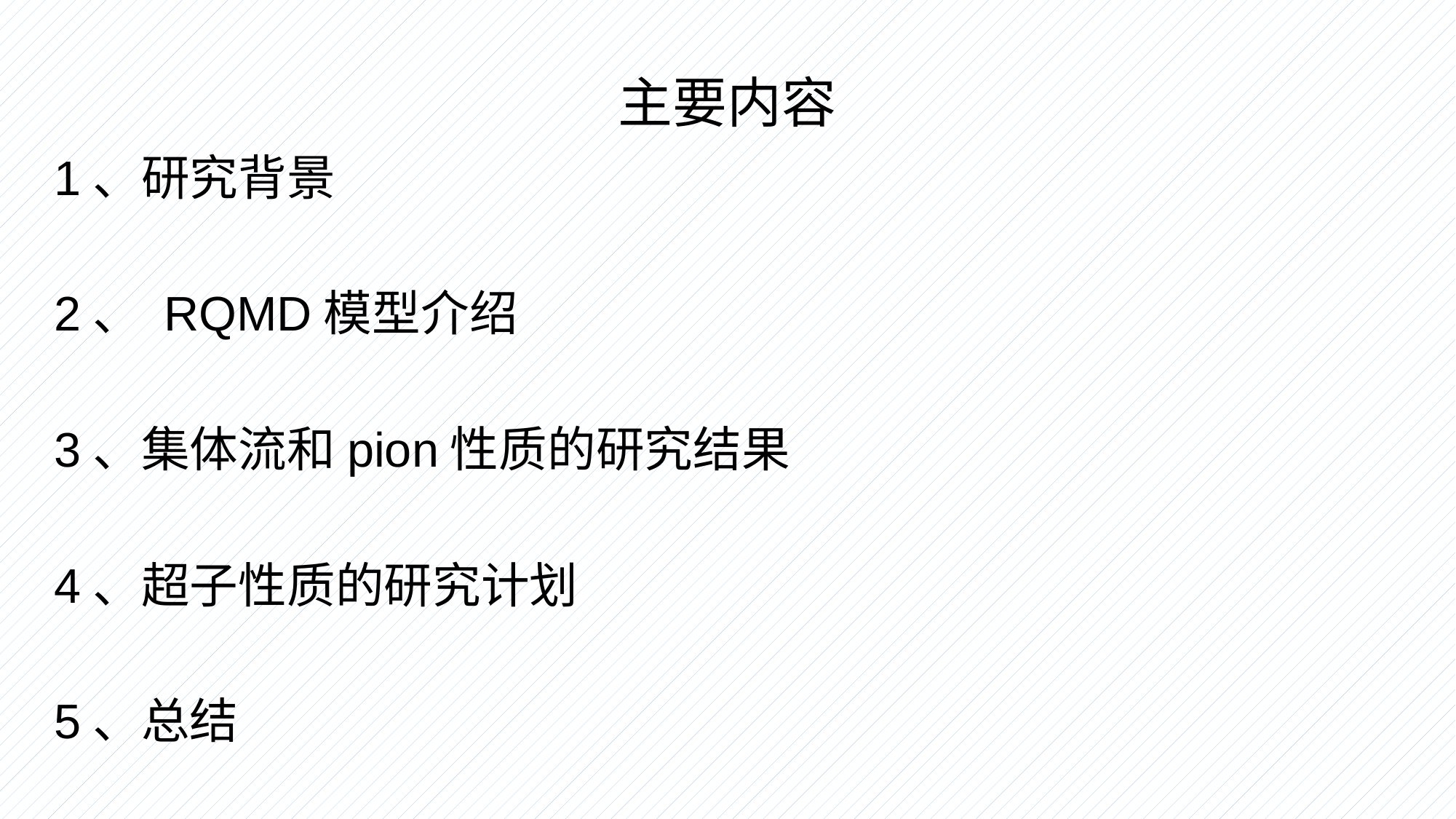

# 主要内容
1、研究背景

2、 RQMD模型介绍

3、集体流和pion性质的研究结果

4、超子性质的研究计划

5、总结